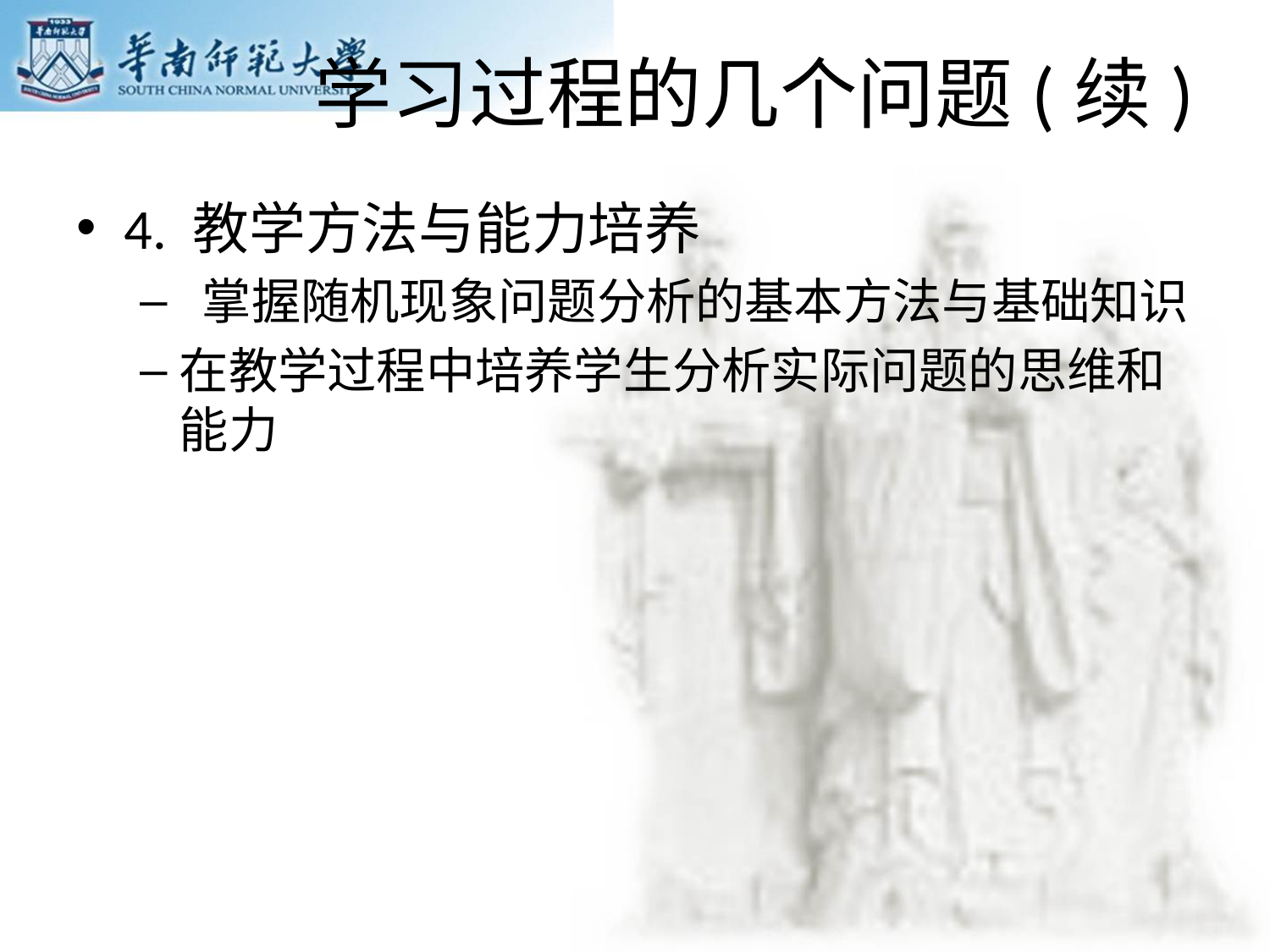

# 学习过程的几个问题(续)
4. 教学方法与能力培养
 掌握随机现象问题分析的基本方法与基础知识
在教学过程中培养学生分析实际问题的思维和能力